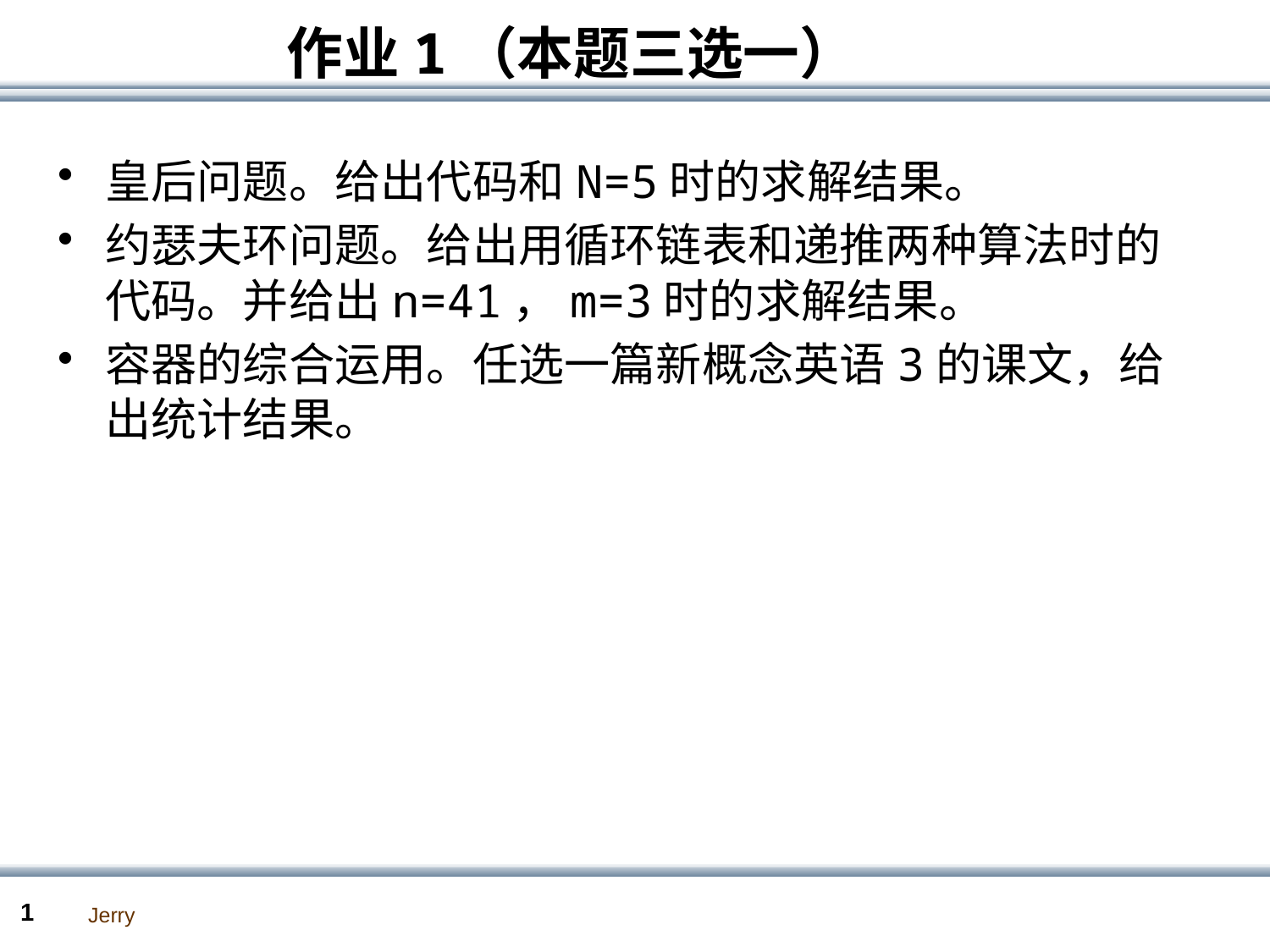

# 作业1（本题三选一）
皇后问题。给出代码和N=5时的求解结果。
约瑟夫环问题。给出用循环链表和递推两种算法时的代码。并给出n=41，m=3时的求解结果。
容器的综合运用。任选一篇新概念英语3的课文，给出统计结果。